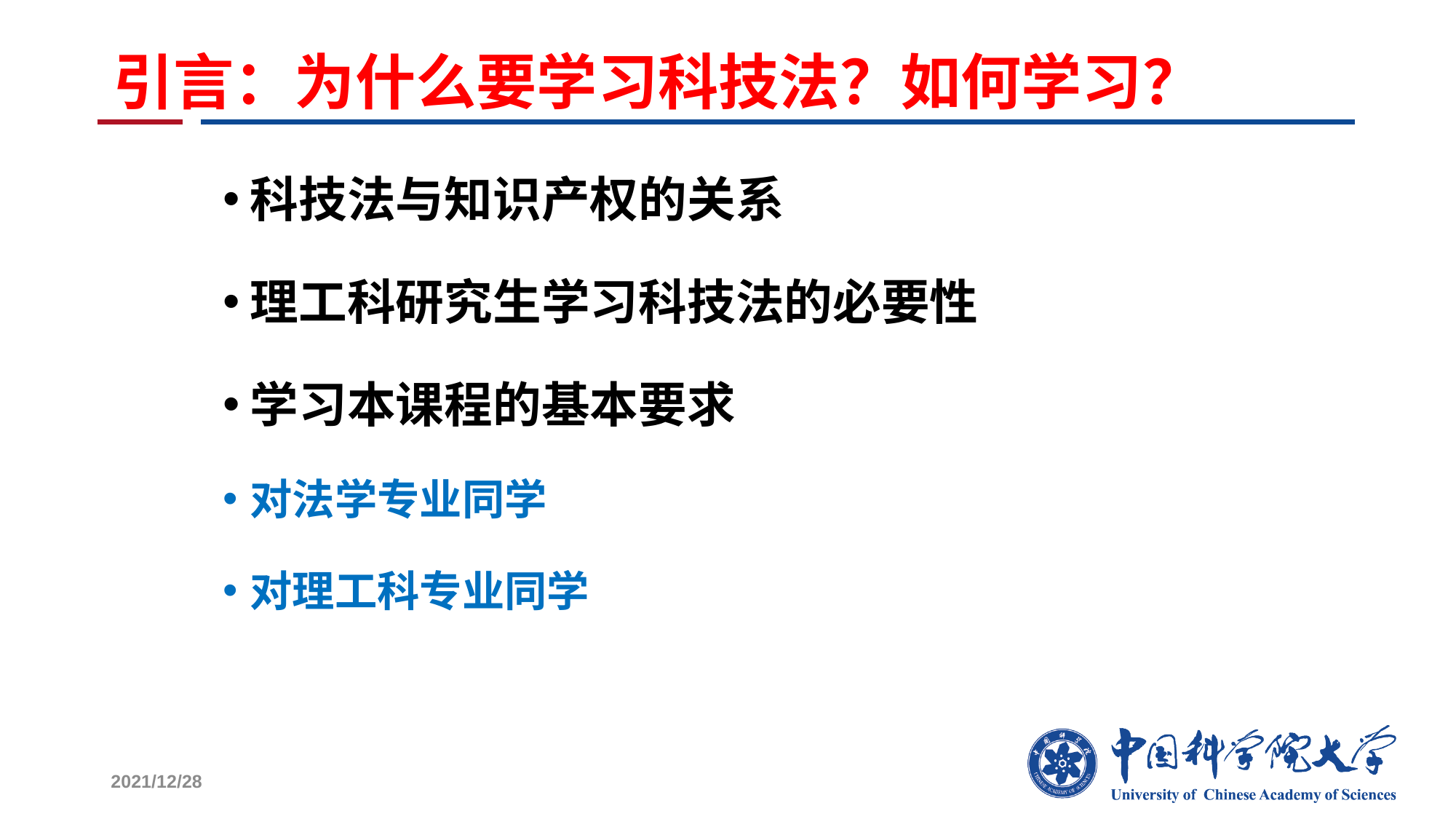

# 引言：为什么要学习科技法？如何学习？
科技法与知识产权的关系
理工科研究生学习科技法的必要性
学习本课程的基本要求
对法学专业同学
对理工科专业同学

2021/12/28